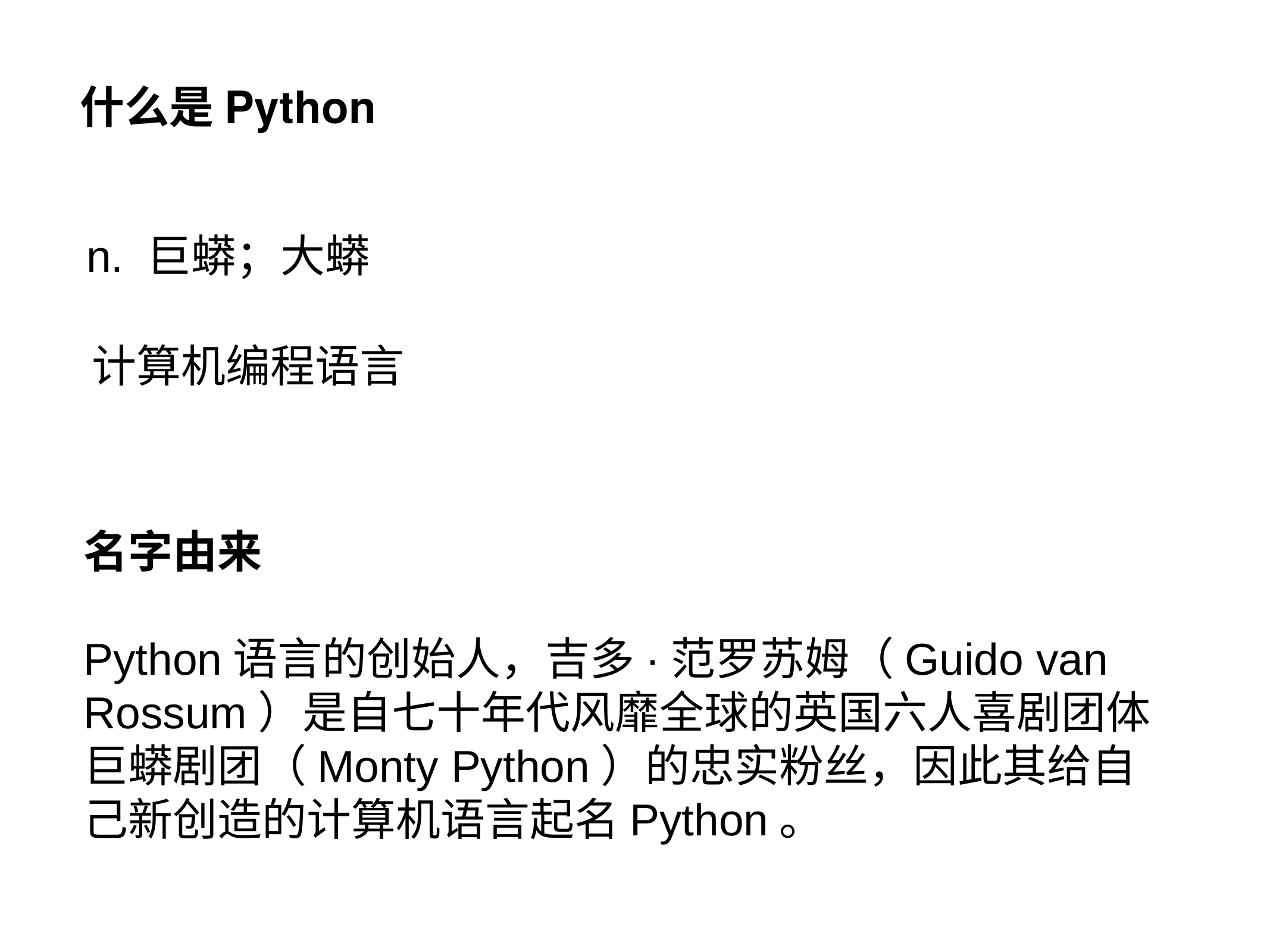

什么是Python
n. 巨蟒；大蟒
计算机编程语言
名字由来

Python语言的创始人，吉多·范罗苏姆（Guido van Rossum）是自七十年代风靡全球的英国六人喜剧团体巨蟒剧团（Monty Python）的忠实粉丝，因此其给自己新创造的计算机语言起名Python。